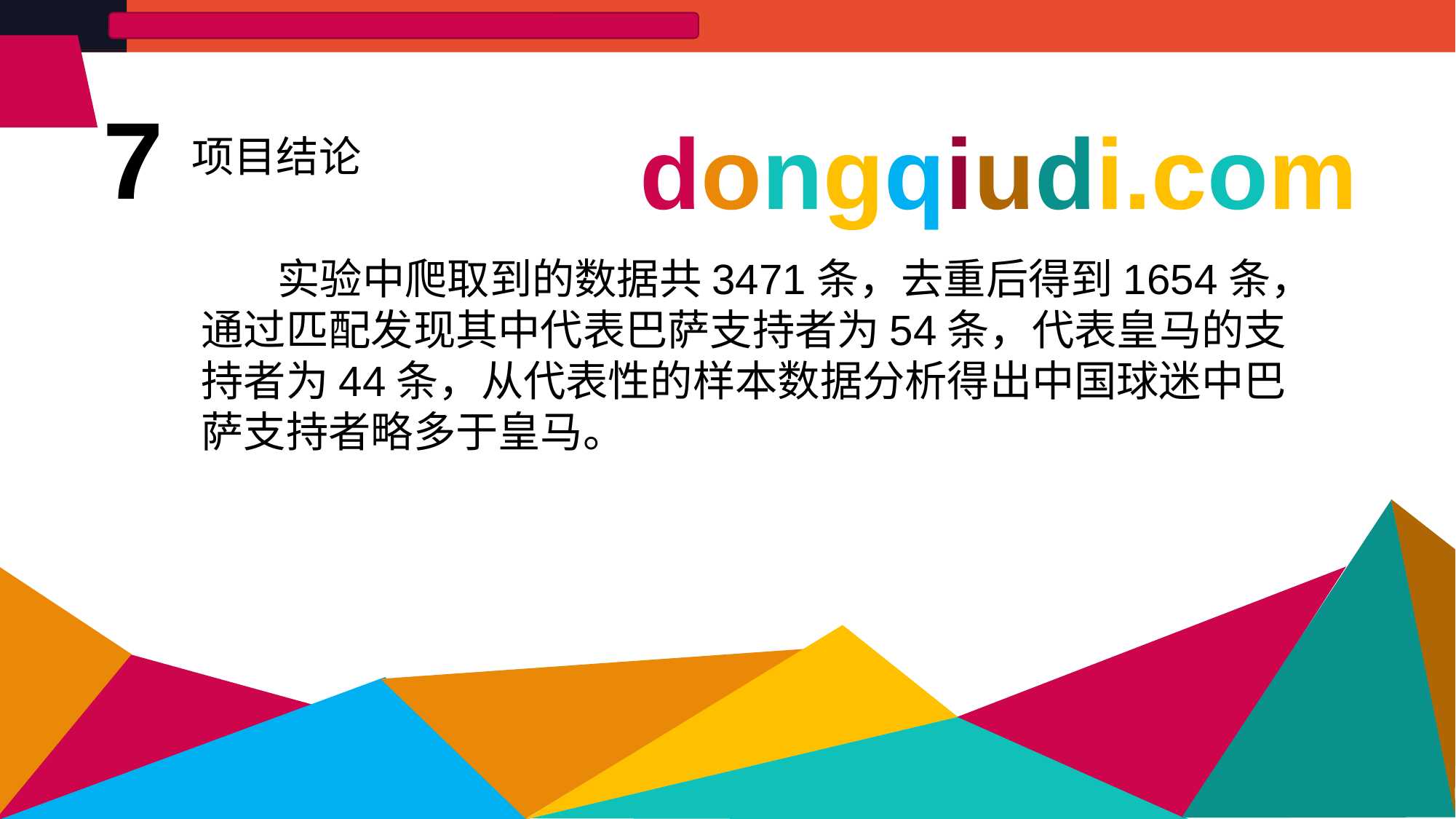

7
dongqiudi.com
项目结论

       实验中爬取到的数据共3471条，去重后得到1654条，通过匹配发现其中代表巴萨支持者为54条，代表皇马的支持者为44条，从代表性的样本数据分析得出中国球迷中巴萨支持者略多于皇马。